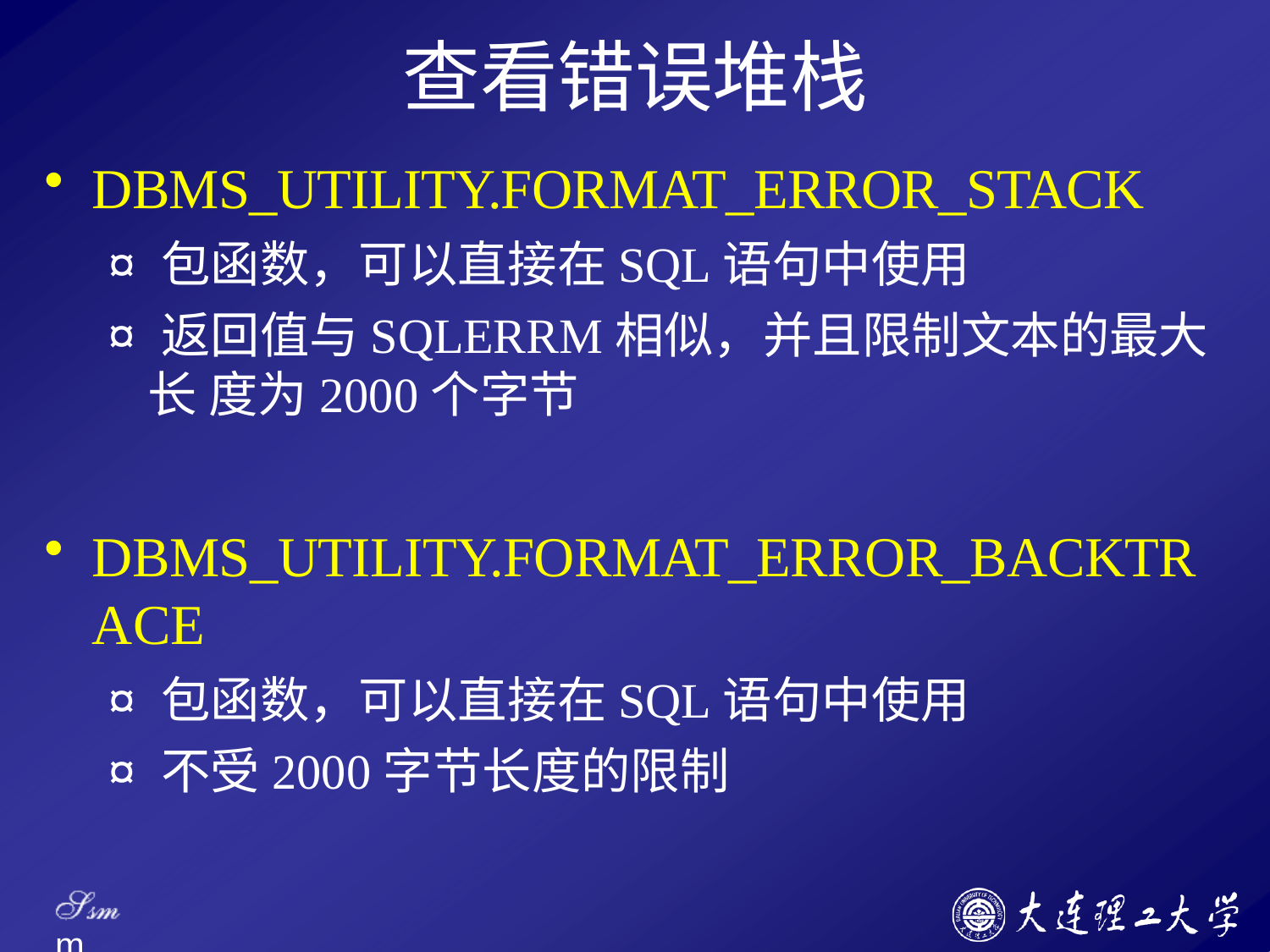

# 查看错误堆栈
DBMS_UTILITY.FORMAT_ERROR_STACK
¤ 包函数，可以直接在SQL语句中使用
¤ 返回值与SQLERRM相似，并且限制文本的最大长 度为2000个字节

DBMS_UTILITY.FORMAT_ERROR_BACKTR  ACE
¤ 包函数，可以直接在SQL语句中使用
¤ 不受2000字节长度的限制

Ssm